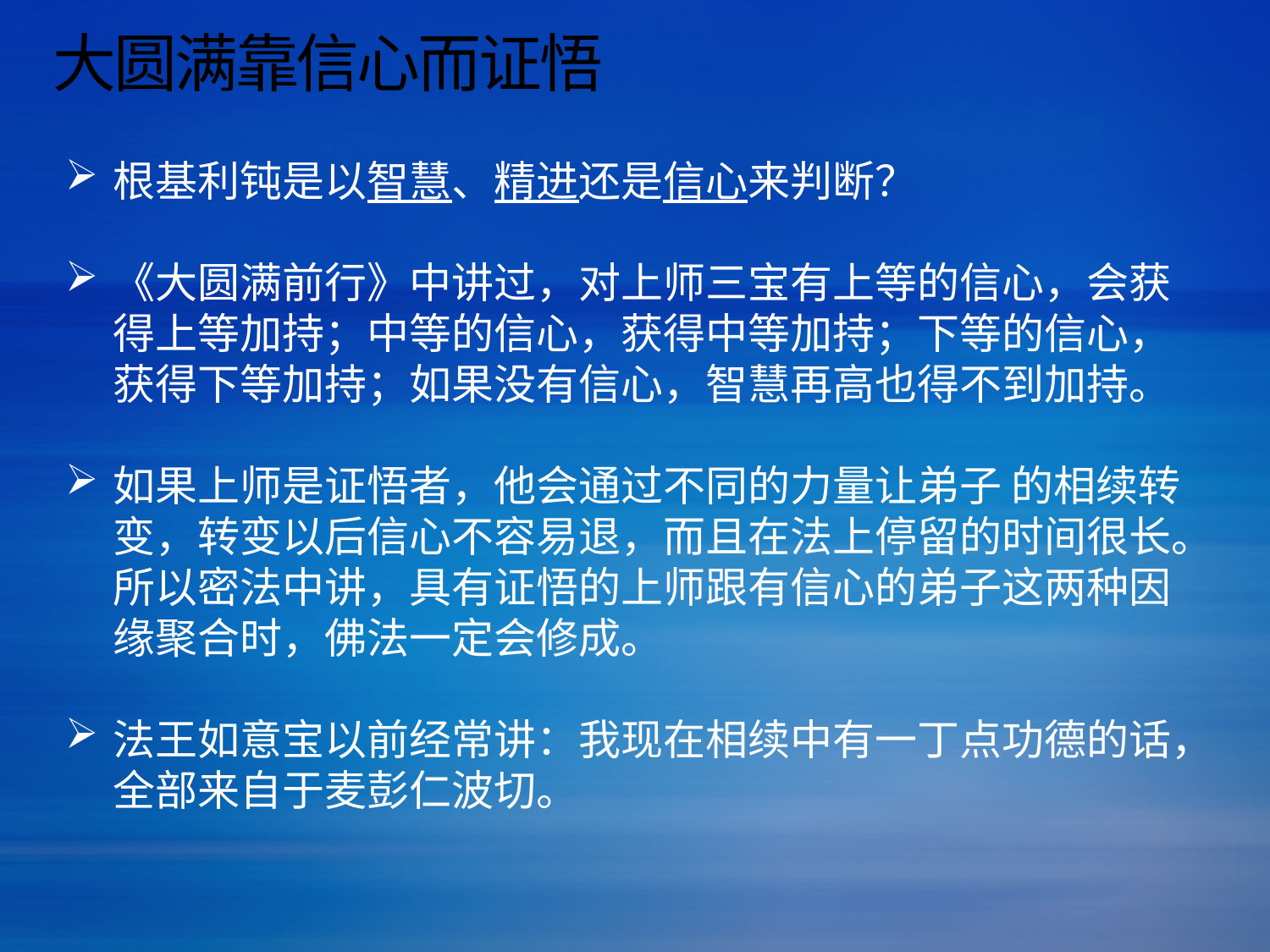

# 大圆满靠信心而证悟
根基利钝是以智慧、精进还是信心来判断？

《大圆满前行》中讲过，对上师三宝有上等的信心，会获得上等加持；中等的信心，获得中等加持；下等的信心，获得下等加持；如果没有信心，智慧再高也得不到加持。

如果上师是证悟者，他会通过不同的力量让弟子 的相续转变，转变以后信心不容易退，而且在法上停留的时间很长。所以密法中讲，具有证悟的上师跟有信心的弟子这两种因缘聚合时，佛法一定会修成。

法王如意宝以前经常讲：我现在相续中有一丁点功德的话，全部来自于麦彭仁波切。